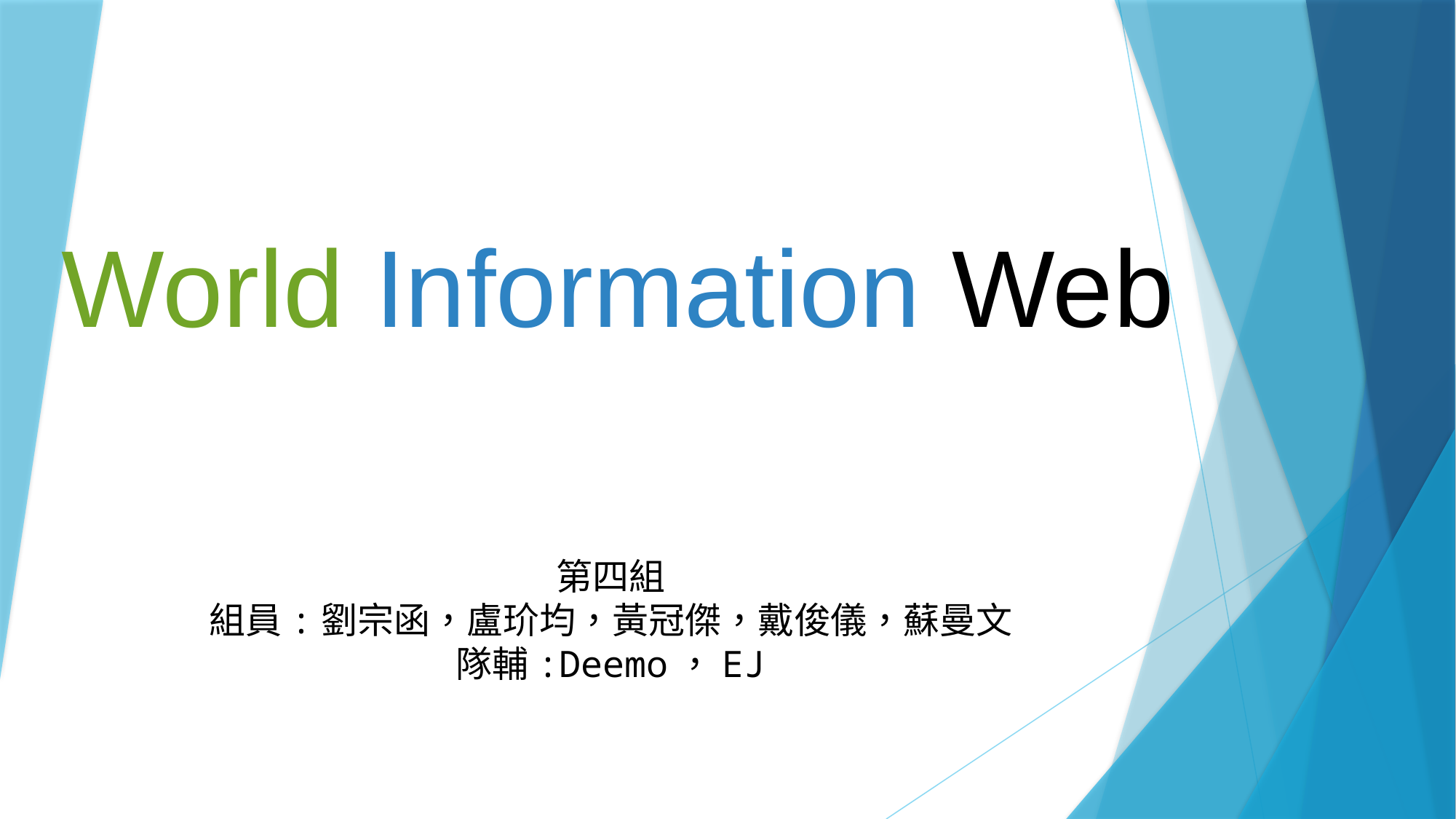

World Information Web
#
第四組
組員:劉宗函，盧玠均，黃冠傑，戴俊儀，蘇曼文
隊輔:Deemo，EJ